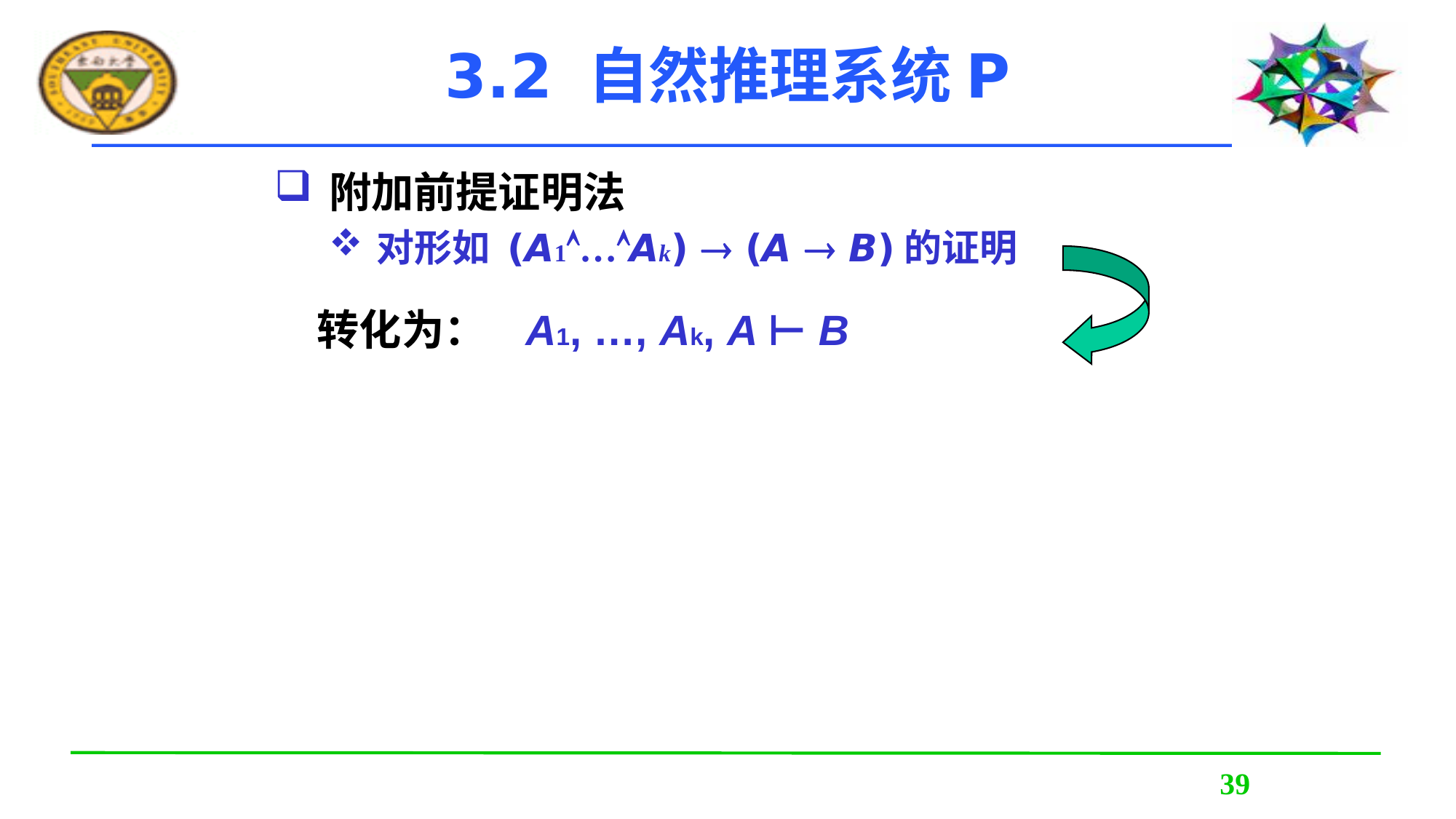

# 3.2 自然推理系统P
附加前提证明法
对形如 (A1∧…∧Ak) → (A → B)的证明

转化为：   A1, …, Ak, A ⊢ B